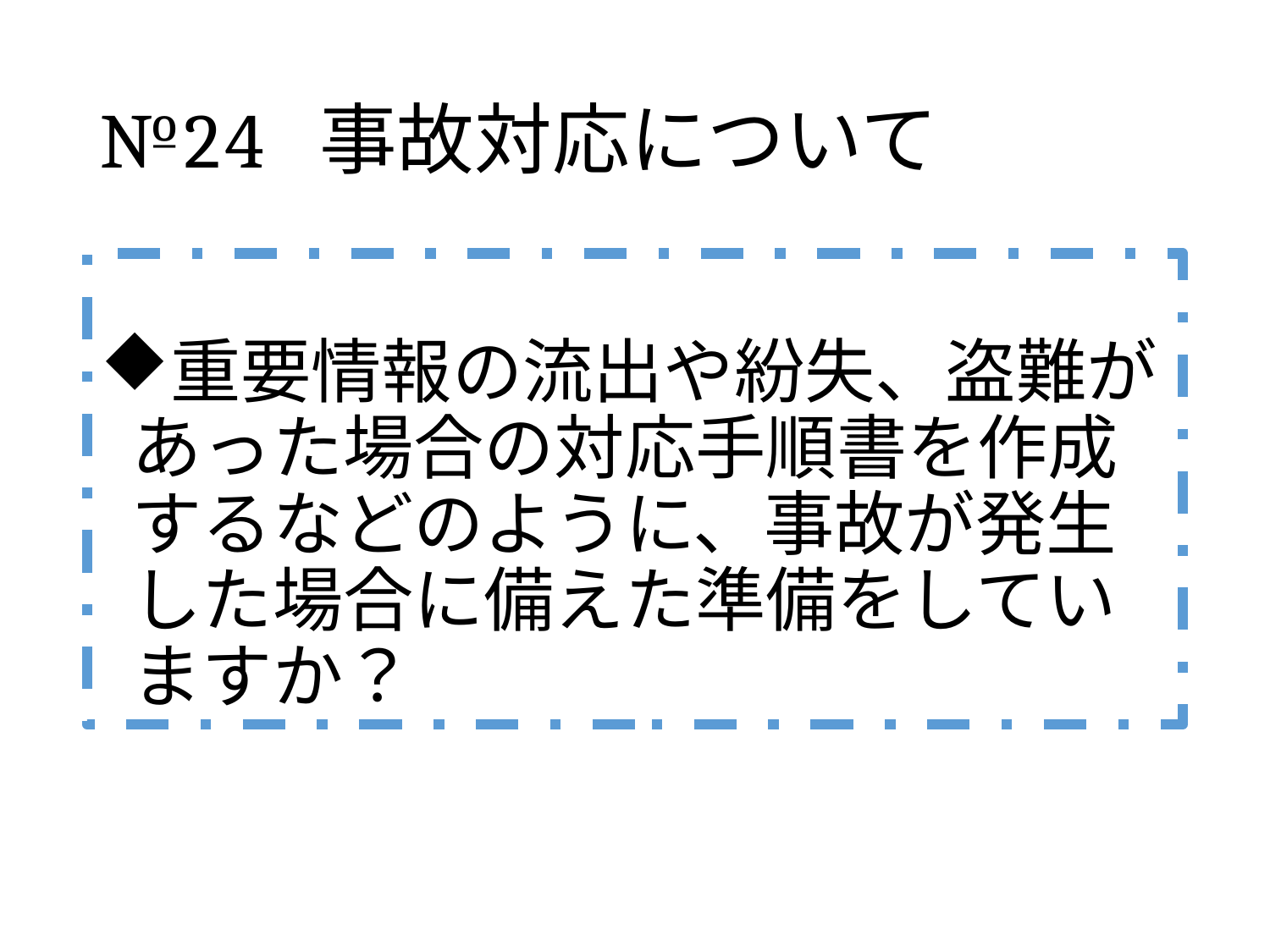

# №24  事故対応について

重要情報の流出や紛失、盗難があった場合の対応手順書を作成するなどのように、事故が発生した場合に備えた準備をしていますか？